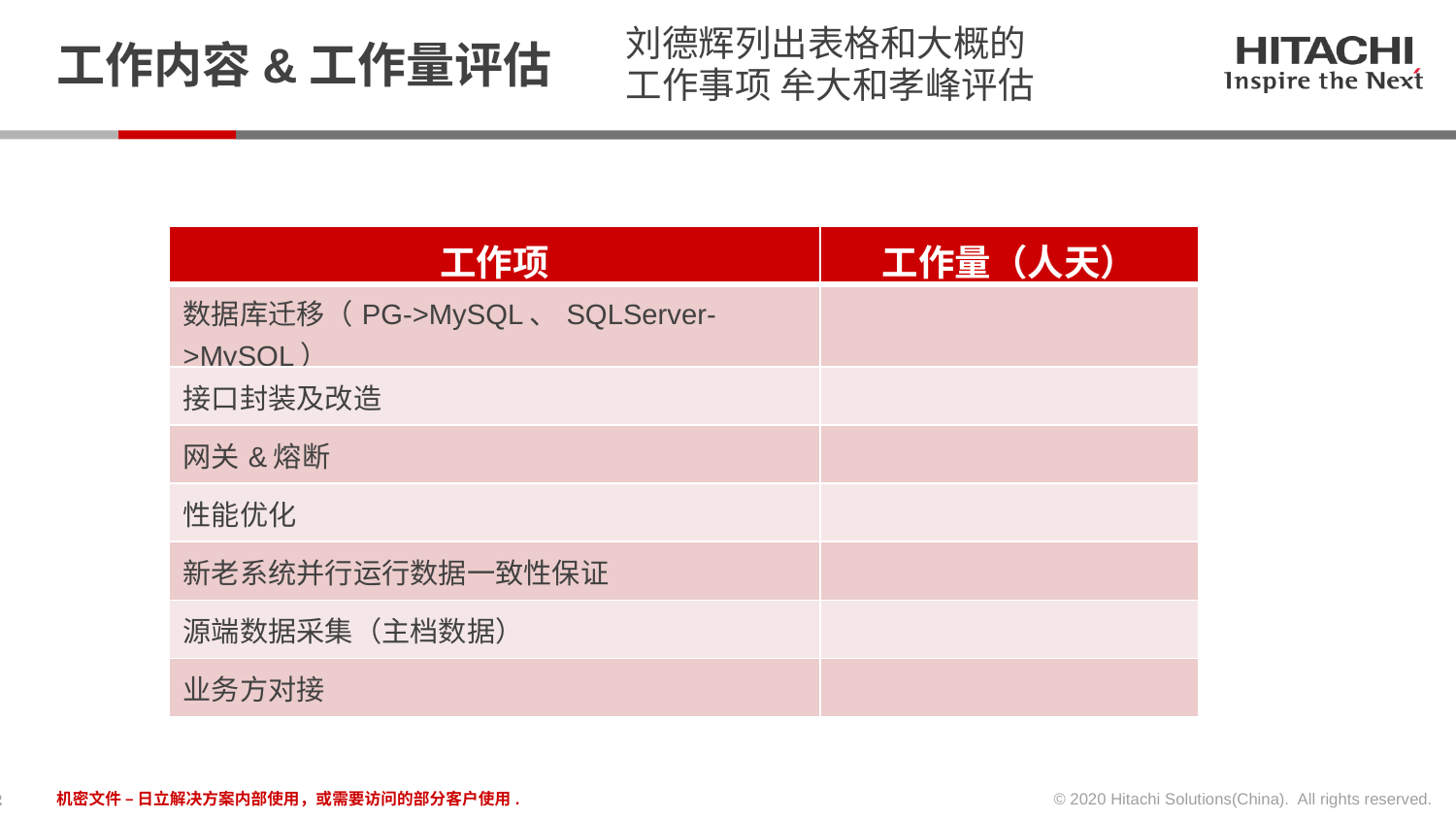

# 工作内容&工作量评估
刘德辉列出表格和大概的工作事项 牟大和孝峰评估
| 工作项 | 工作量（人天） |
| --- | --- |
| 数据库迁移（PG->MySQL、SQLServer->MySQL） |  |
| 接口封装及改造 |  |
| 网关&熔断 |  |
| 性能优化 |  |
| 新老系统并行运行数据一致性保证 |  |
| 源端数据采集（主档数据） |  |
| 业务方对接 |  |